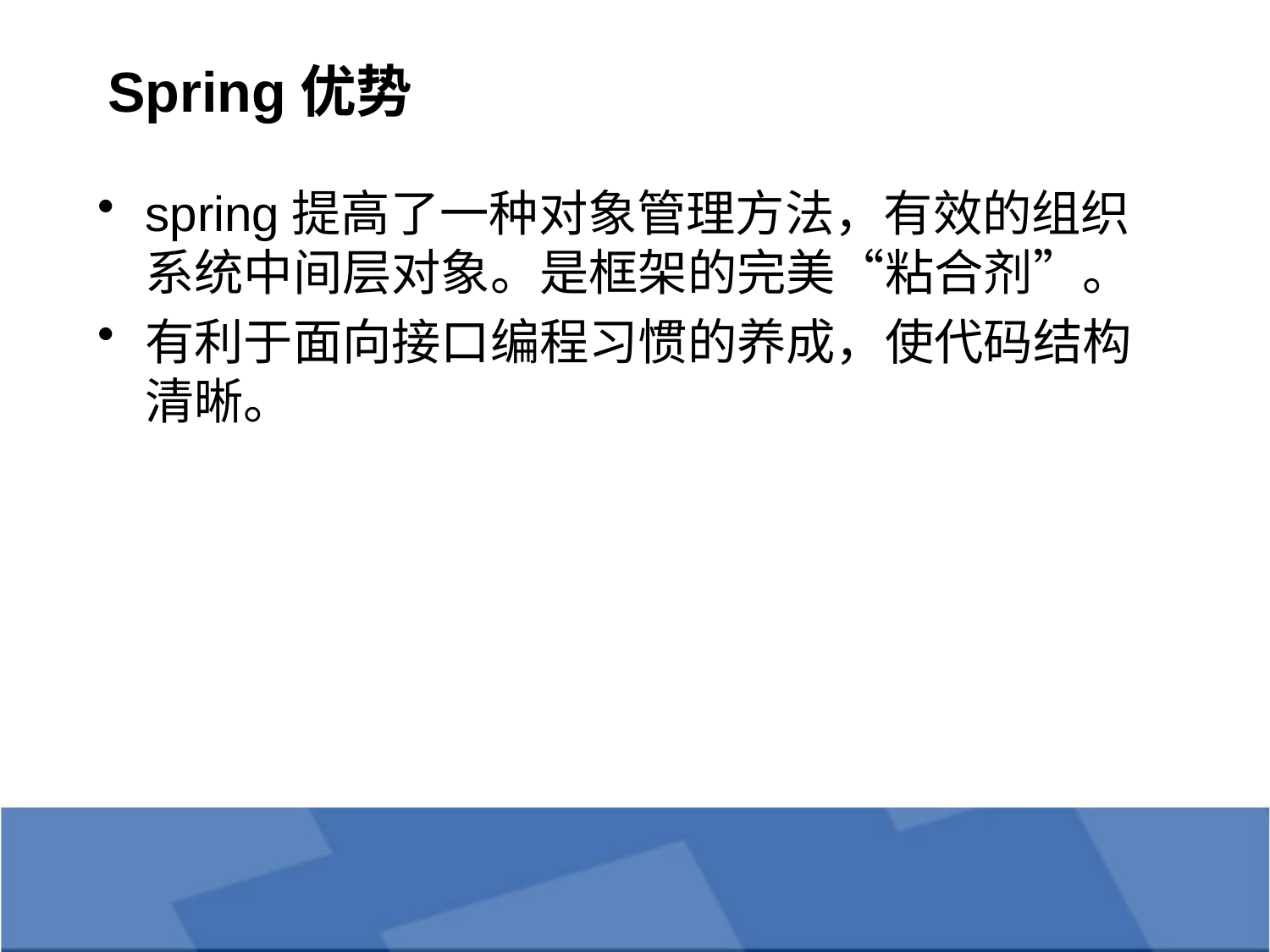

# Spring优势
spring提高了一种对象管理方法，有效的组织系统中间层对象。是框架的完美“粘合剂”。
有利于面向接口编程习惯的养成，使代码结构清晰。